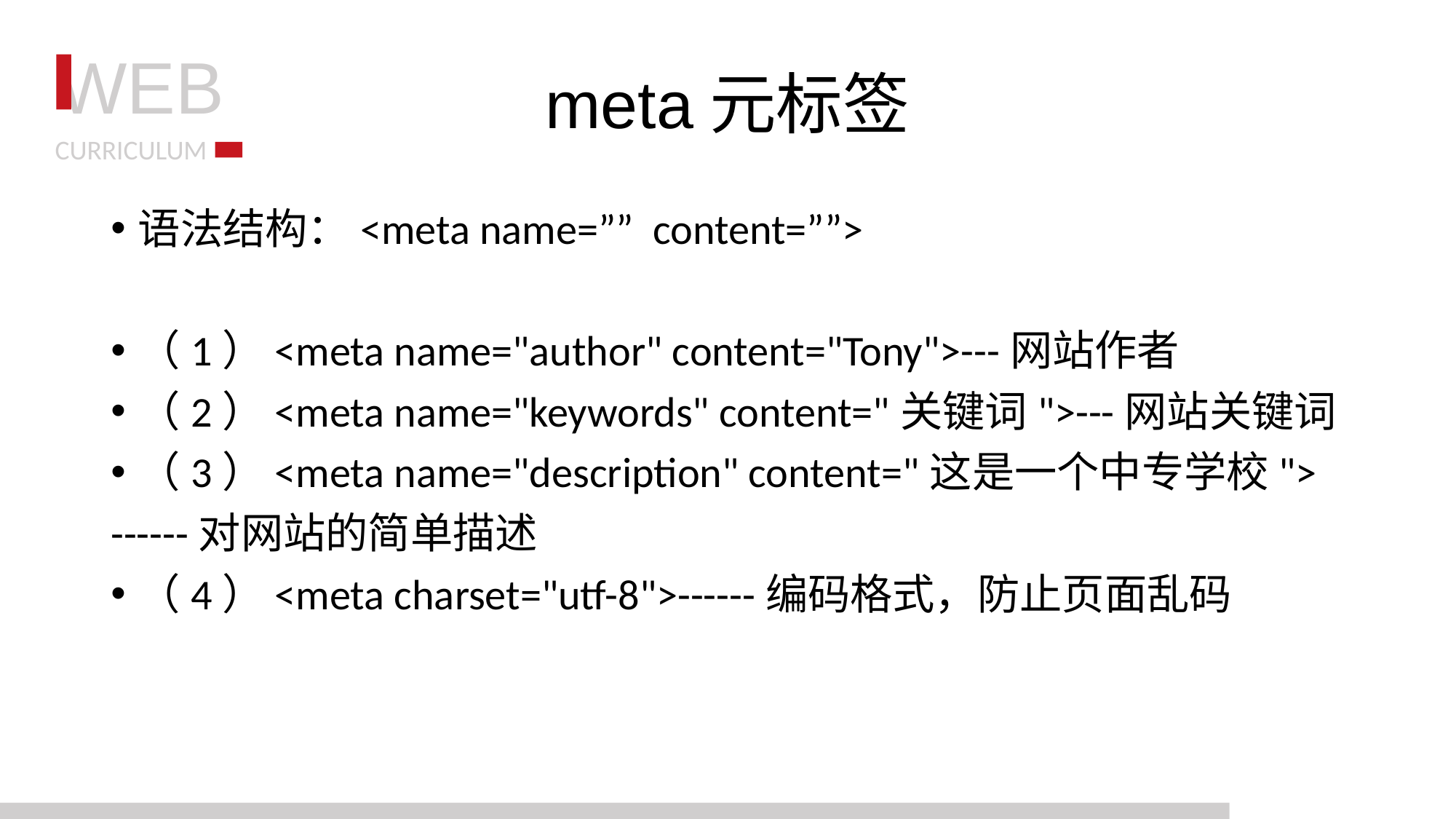

# meta元标签
语法结构：<meta name=””  content=””>

（1）<meta name="author" content="Tony">---网站作者
（2）<meta name="keywords" content="关键词">---网站关键词
（3）<meta name="description" content="这是一个中专学校">
------对网站的简单描述
（4）<meta charset="utf-8">------编码格式，防止页面乱码